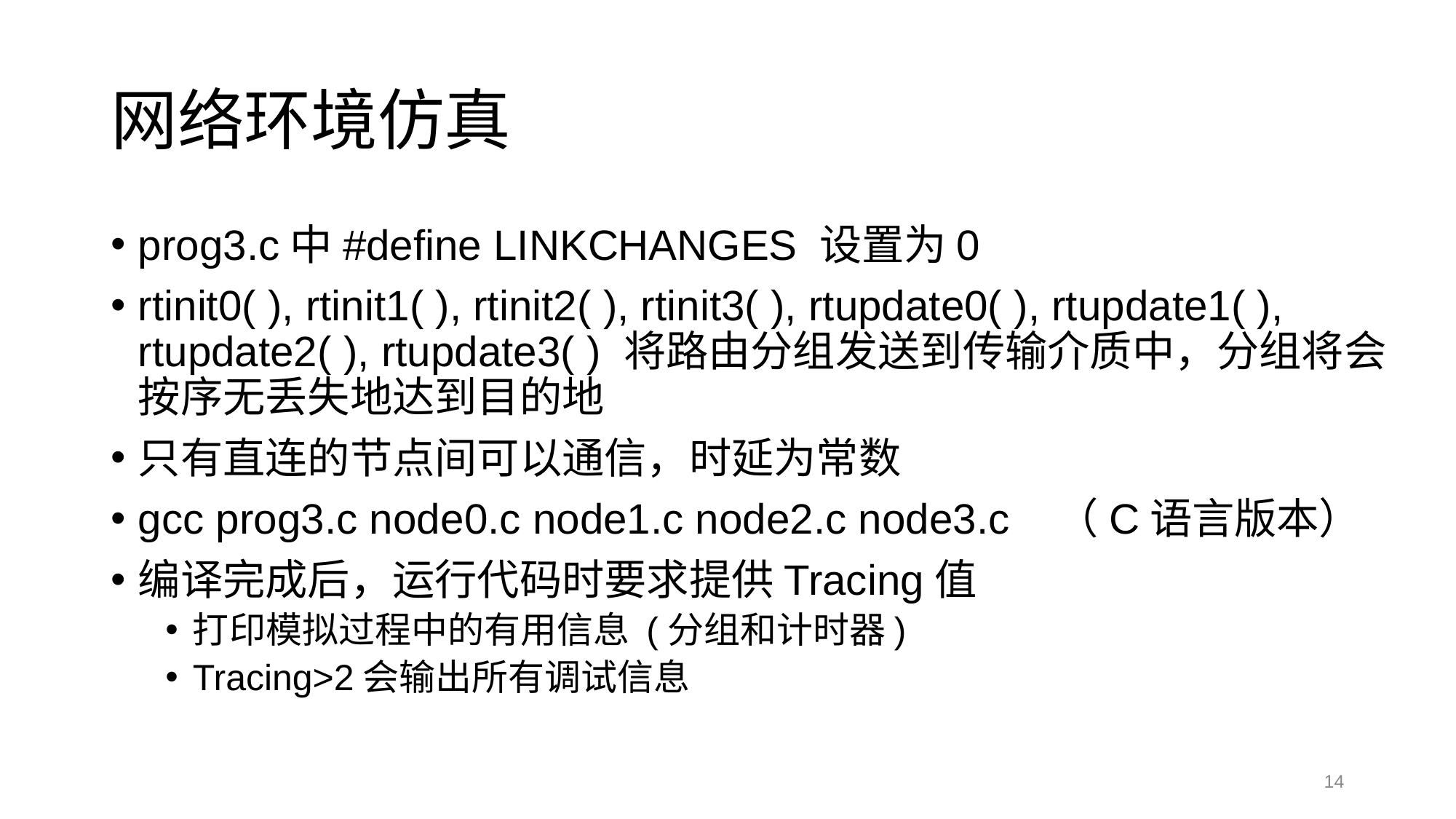

# 网络环境仿真
prog3.c中#define LINKCHANGES 设置为0
rtinit0( ), rtinit1( ), rtinit2( ), rtinit3( ), rtupdate0( ), rtupdate1( ), rtupdate2( ), rtupdate3( ) 将路由分组发送到传输介质中，分组将会按序无丢失地达到目的地
只有直连的节点间可以通信，时延为常数
gcc prog3.c node0.c node1.c node2.c node3.c   （C语言版本）
编译完成后，运行代码时要求提供Tracing值
打印模拟过程中的有用信息 (分组和计时器)
Tracing>2会输出所有调试信息

14